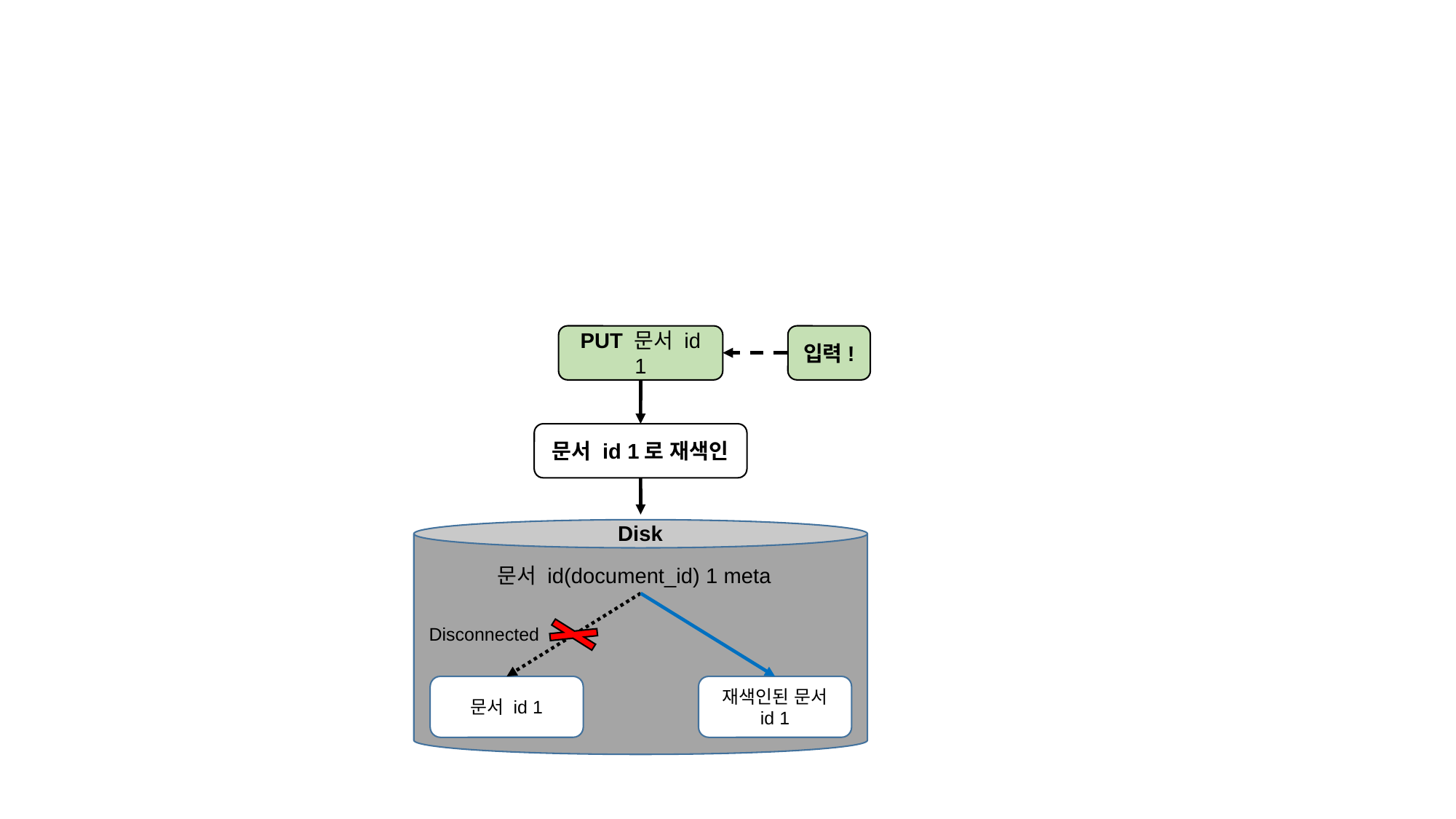

PUT 문서 id 1
입력!
문서 id 1로 재색인
Disk

문서 id(document_id) 1 meta
Disconnected

문서 id 1
재색인된 문서 id 1